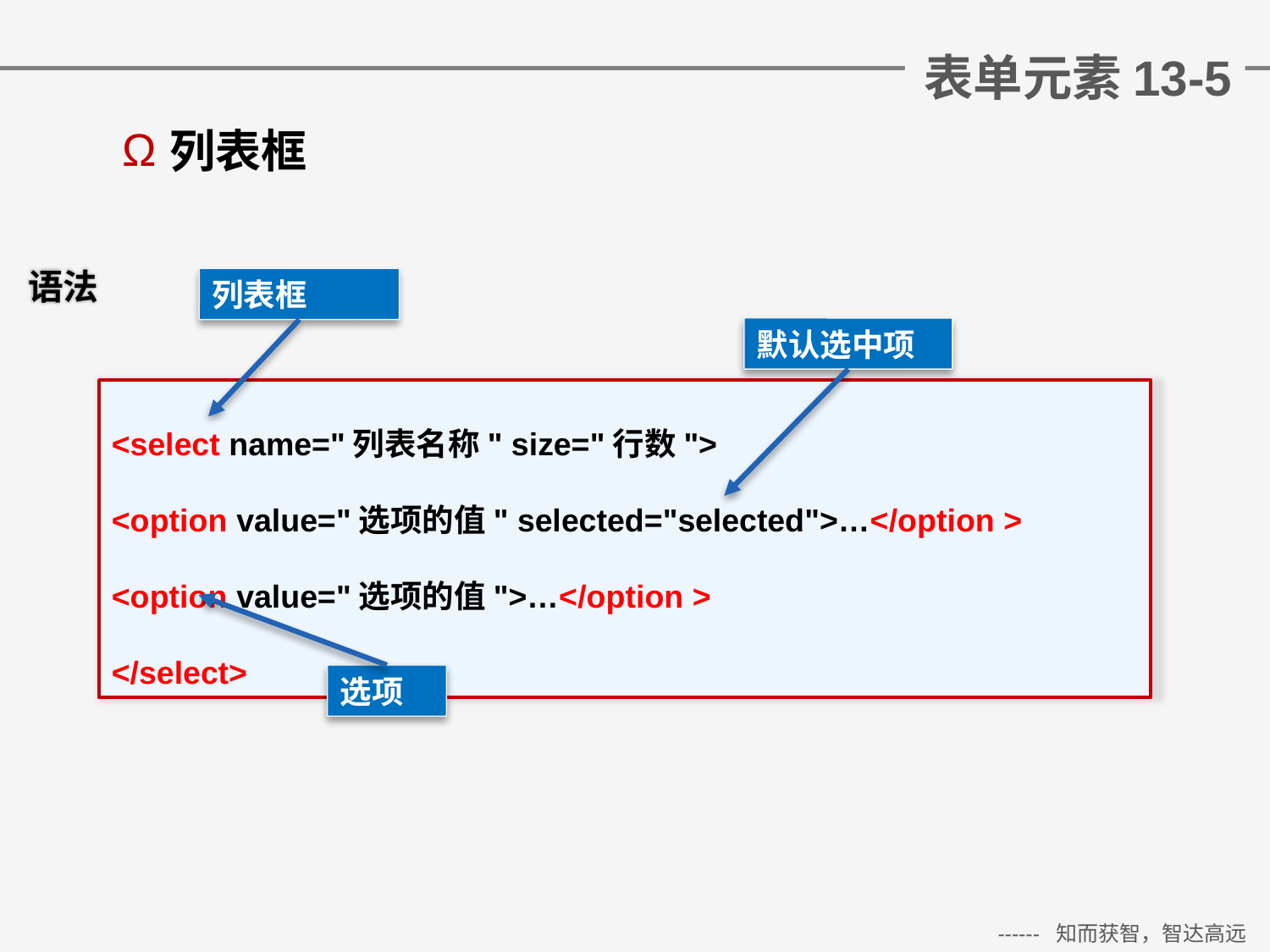

# 表单元素13-5
列表框
语法
列表框
默认选中项
<select name="列表名称" size="行数">
<option value="选项的值" selected="selected">…</option >
<option value="选项的值">…</option >
</select>
选项